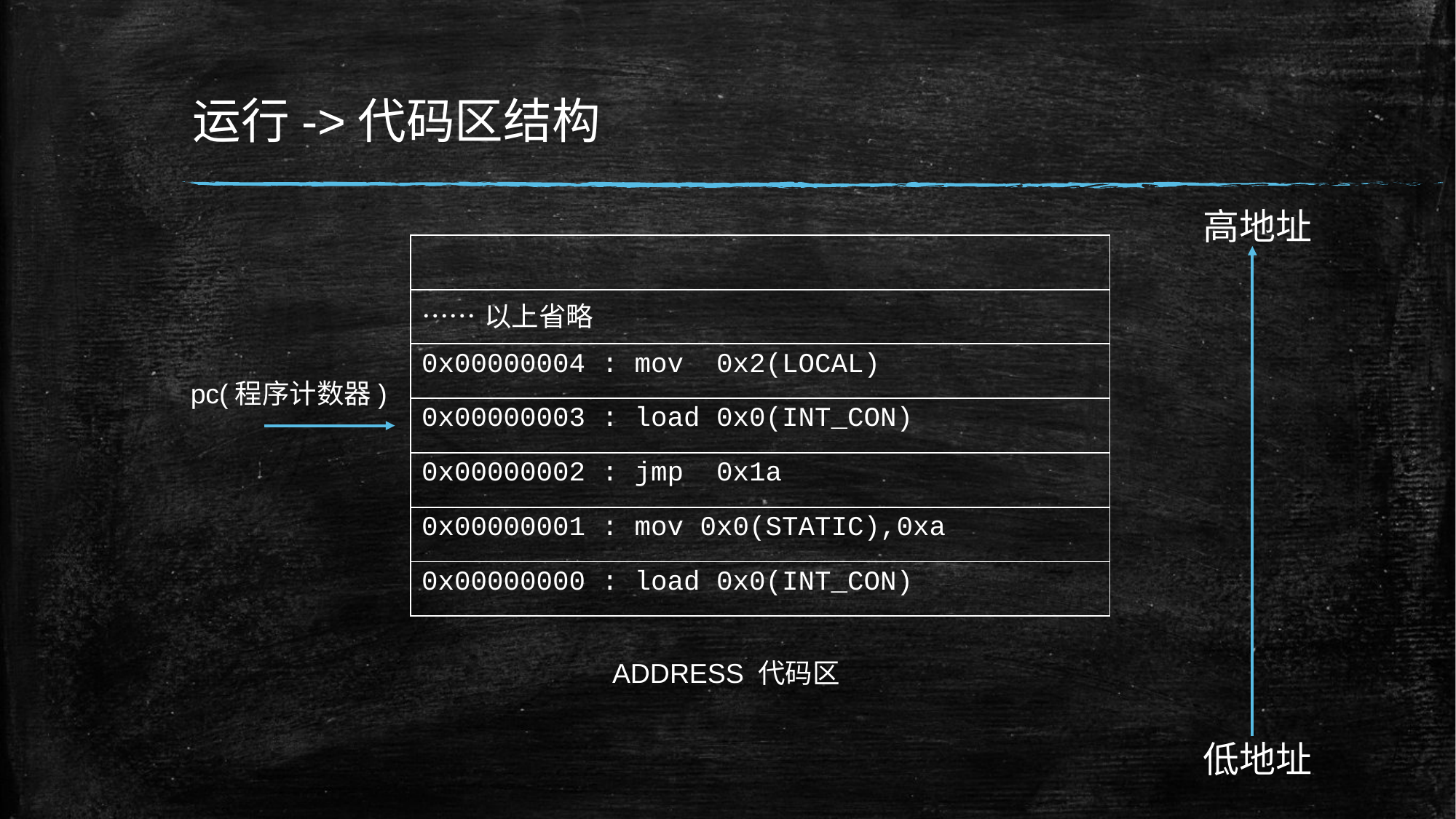

# 运行->代码区结构
高地址
|  |
| --- |
| ……以上省略 |
| 0x00000004 : mov 0x2(LOCAL) |
| 0x00000003 : load 0x0(INT\_CON) |
| 0x00000002 : jmp 0x1a |
| 0x00000001 : mov 0x0(STATIC),0xa |
| 0x00000000 : load 0x0(INT\_CON) |
pc(程序计数器)
ADDRESS 代码区
低地址